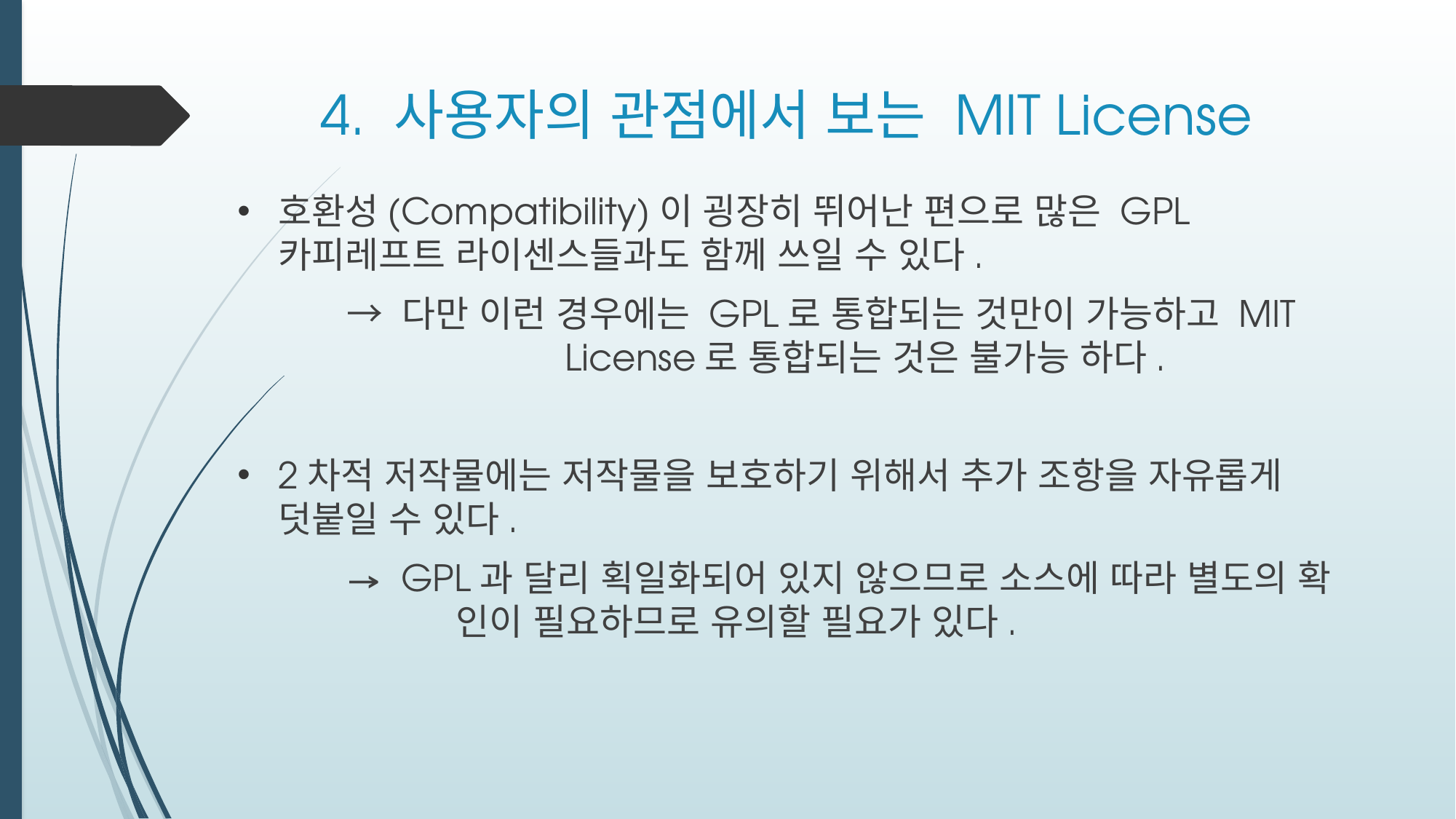

# 4. 사용자의 관점에서 보는 MIT License
호환성(Compatibility)이 굉장히 뛰어난 편으로 많은 GPL 카피레프트 라이센스들과도 함께 쓰일 수 있다.
	→ 다만 이런 경우에는 GPL로 통합되는 것만이 가능하고 MIT 				License로 통합되는 것은 불가능 하다.

2차적 저작물에는 저작물을 보호하기 위해서 추가 조항을 자유롭게 덧붙일 수 있다.
	→  GPL과 달리 획일화되어 있지 않으므로 소스에 따라 별도의 확		인이 필요하므로 유의할 필요가 있다.